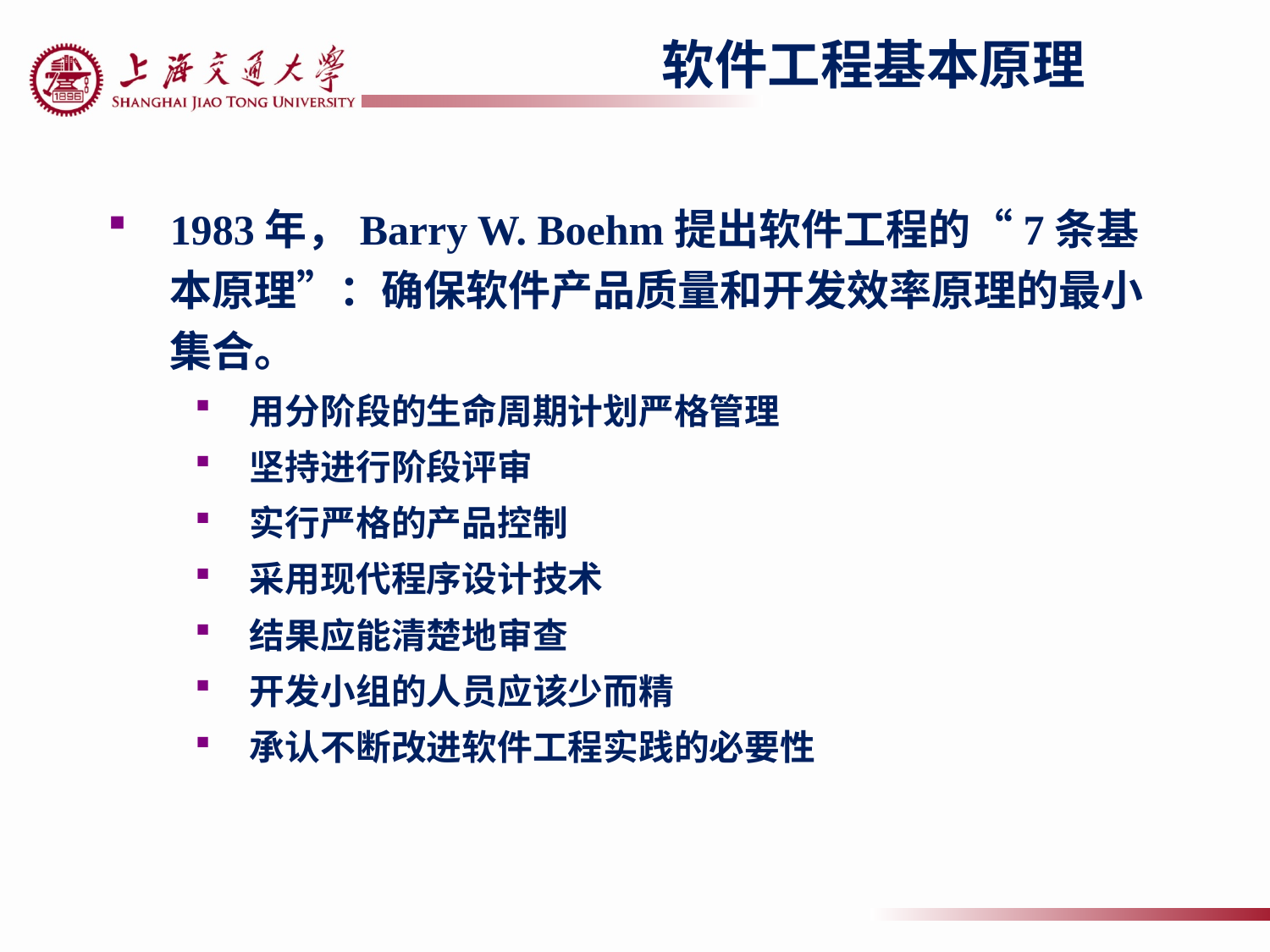

软件工程基本原理
1983年，Barry W. Boehm提出软件工程的“7条基本原理”：确保软件产品质量和开发效率原理的最小集合。
用分阶段的生命周期计划严格管理
坚持进行阶段评审
实行严格的产品控制
采用现代程序设计技术
结果应能清楚地审查
开发小组的人员应该少而精
承认不断改进软件工程实践的必要性